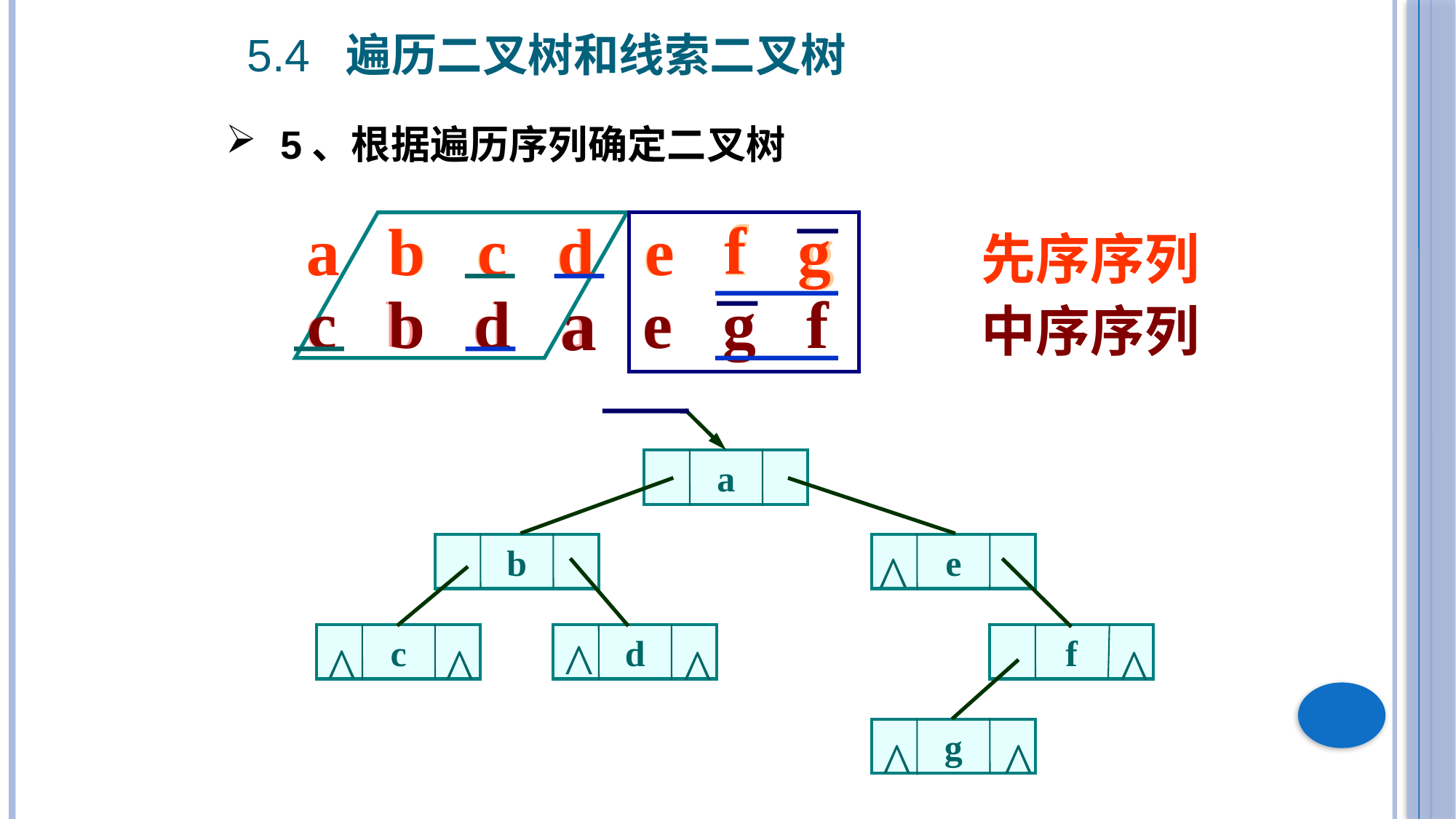

5.4  遍历二叉树和线索二叉树
5、根据遍历序列确定二叉树
a   b   c   d   e   f   g
f
a
b
c
d
e
g

先序序列中序序列

a
c   b   d   a   e   g   f
c
b
d

e
g
f

a

^
b

e

^
c
^
d
f

^
^
^

^
g
^